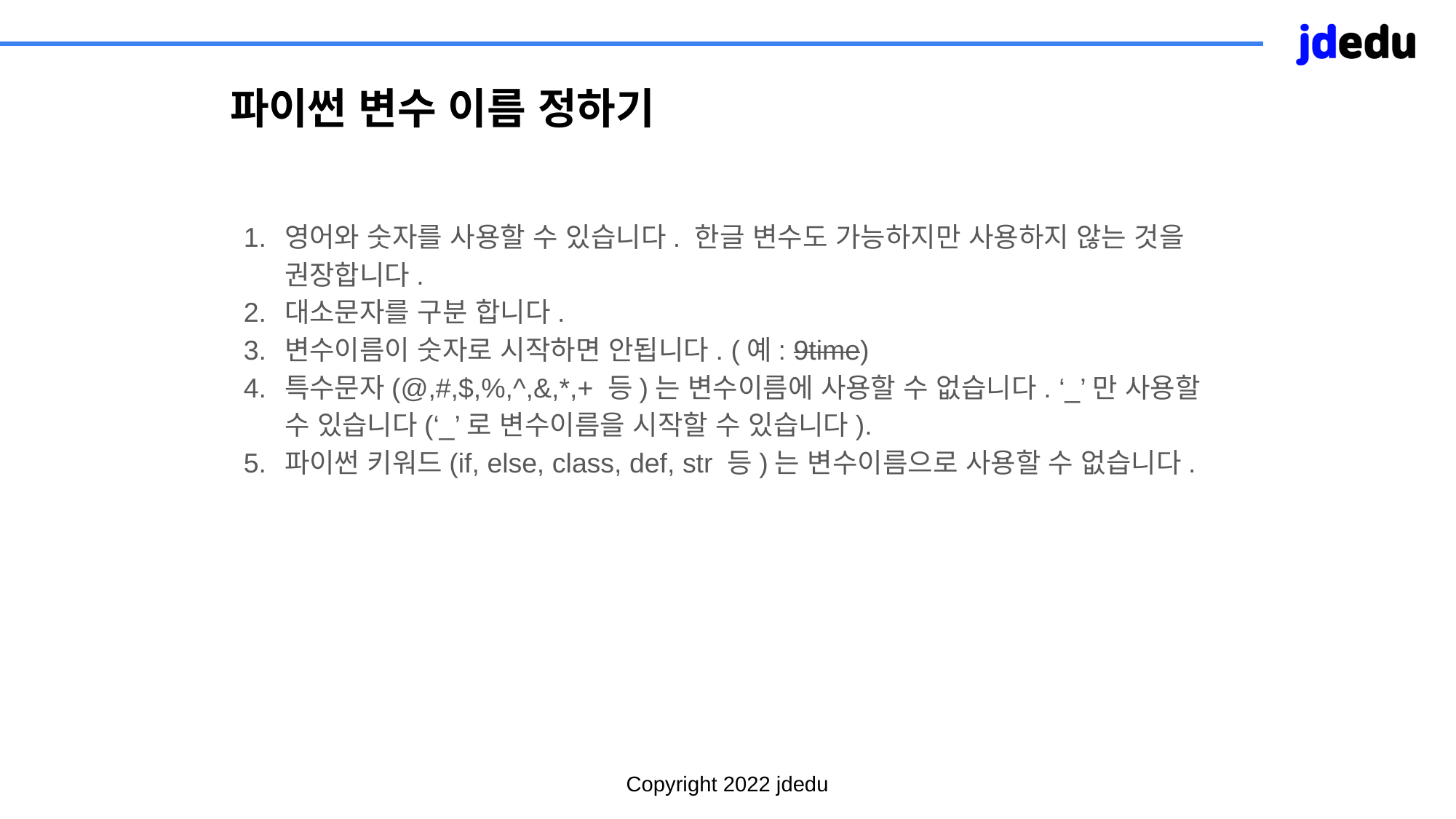

# 파이썬 변수 이름 정하기
영어와 숫자를 사용할 수 있습니다. 한글 변수도 가능하지만 사용하지 않는 것을 권장합니다.
대소문자를 구분 합니다.
변수이름이 숫자로 시작하면 안됩니다. (예: 9time)
특수문자(@,#,$,%,^,&,*,+ 등)는 변수이름에 사용할 수 없습니다. ‘_’만 사용할 수 있습니다(‘_’로 변수이름을 시작할 수 있습니다).
파이썬 키워드(if, else, class, def, str 등)는 변수이름으로 사용할 수 없습니다.